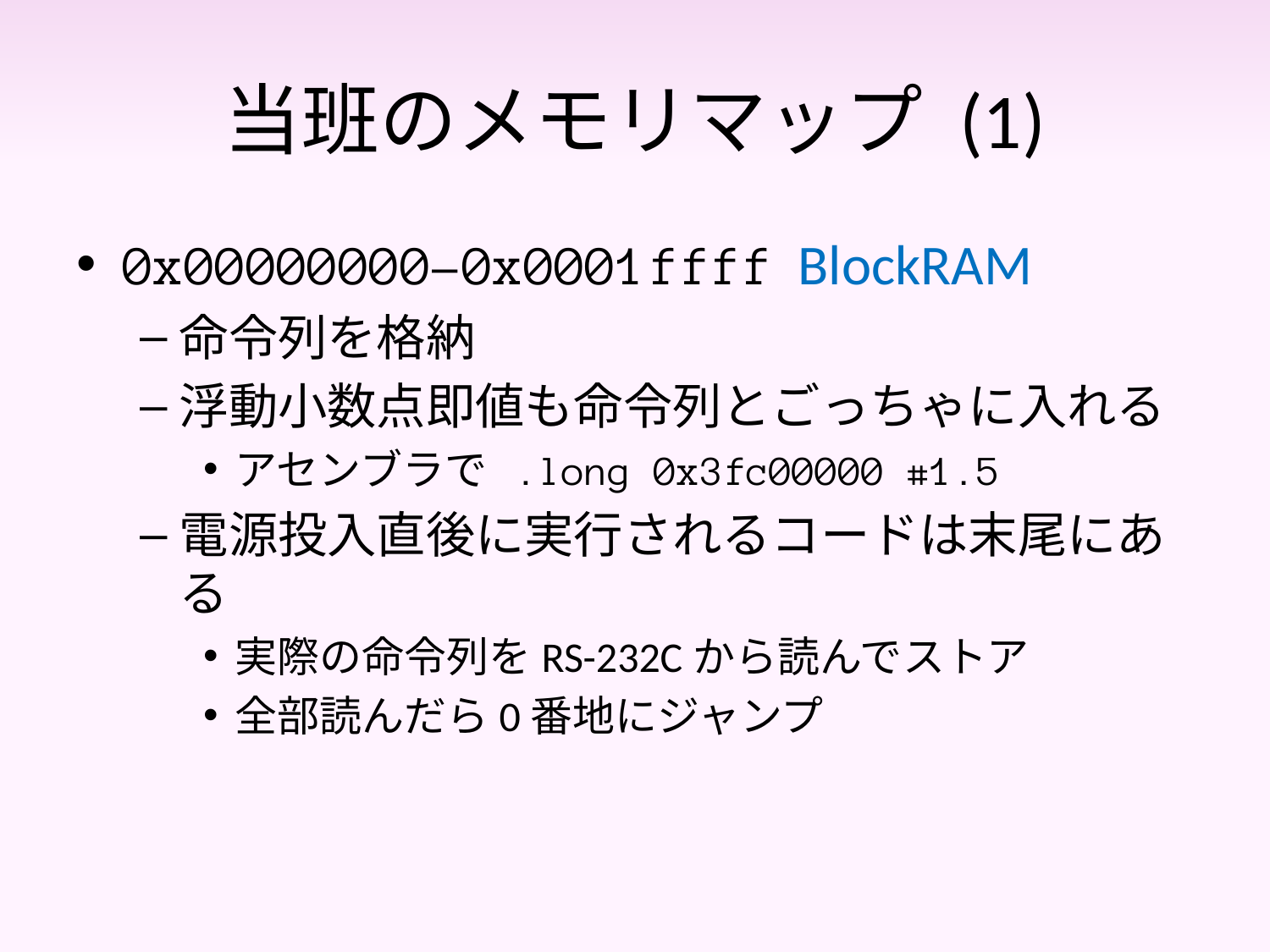

# 当班のメモリマップ (1)
0x00000000-0x0001ffff  BlockRAM
命令列を格納
浮動小数点即値も命令列とごっちゃに入れる
アセンブラで  .long 0x3fc00000 #1.5
電源投入直後に実行されるコードは末尾にある
実際の命令列をRS-232Cから読んでストア
全部読んだら0番地にジャンプ